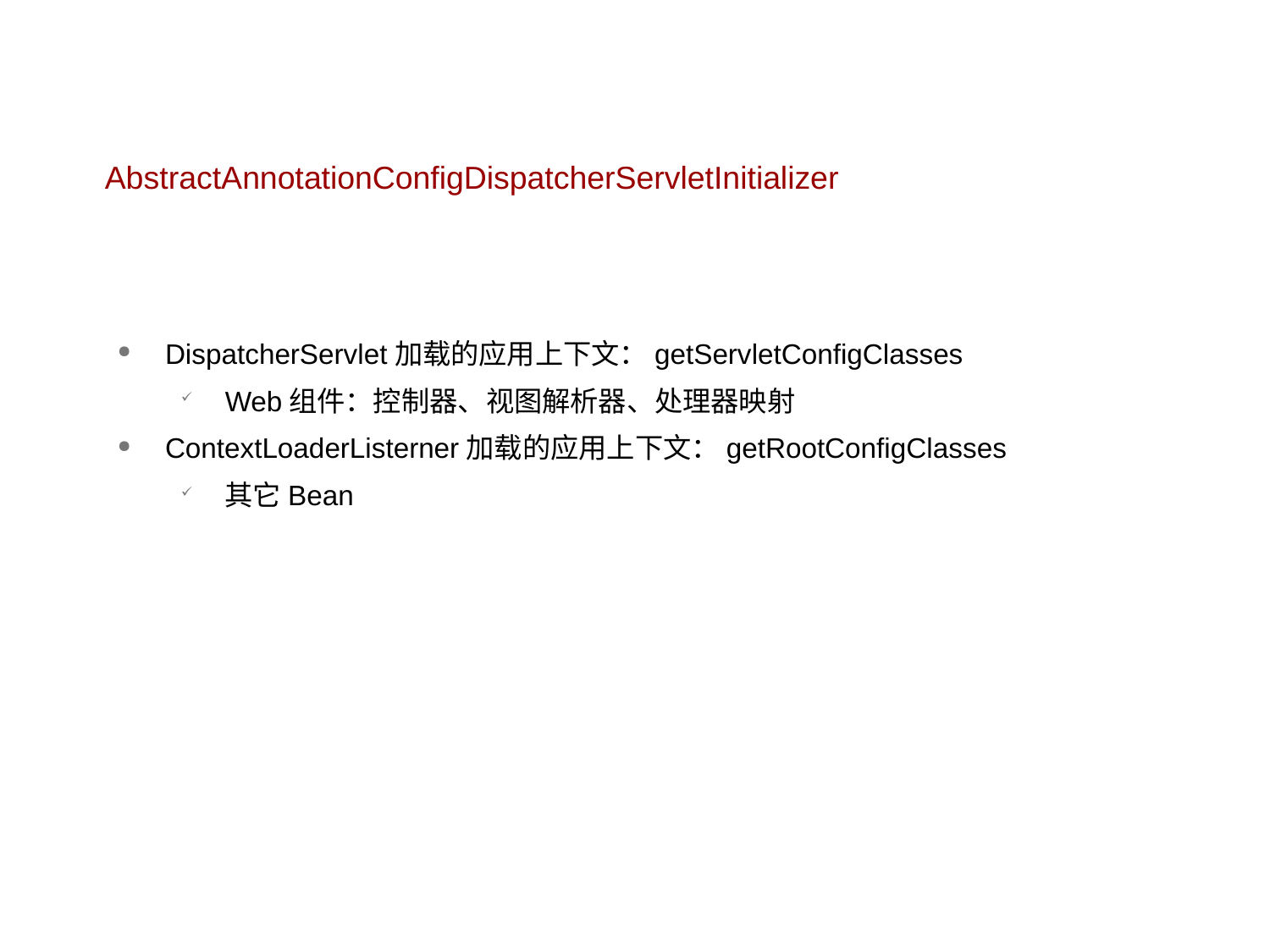

# AbstractAnnotationConfigDispatcherServletInitializer
DispatcherServlet加载的应用上下文：getServletConfigClasses
Web组件：控制器、视图解析器、处理器映射
ContextLoaderListerner加载的应用上下文：getRootConfigClasses
其它Bean